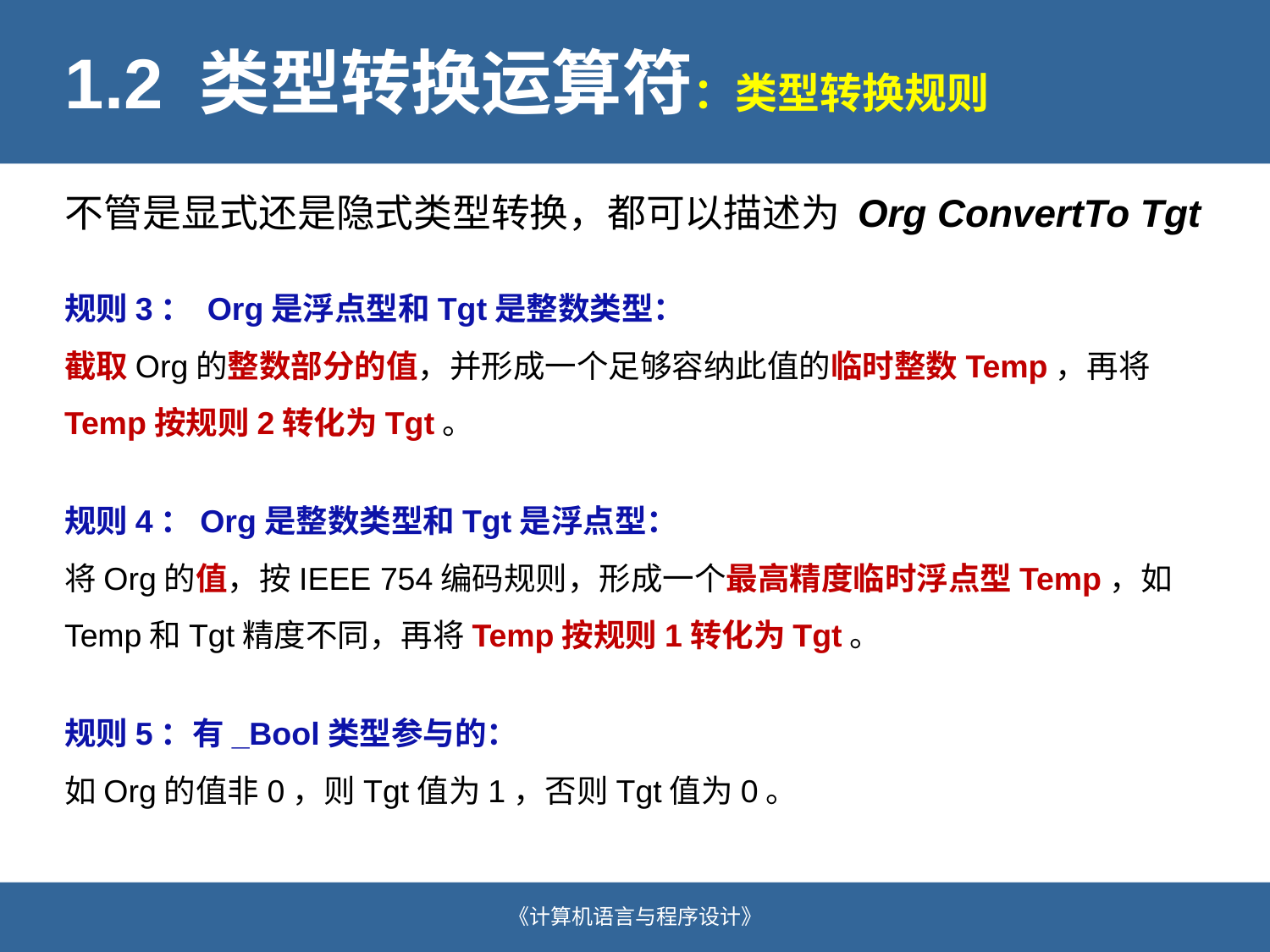

# 1.2 类型转换运算符：类型转换规则
不管是显式还是隐式类型转换，都可以描述为 Org ConvertTo Tgt
规则3： Org是浮点型和Tgt是整数类型：
截取Org的整数部分的值，并形成一个足够容纳此值的临时整数Temp，再将Temp按规则2转化为Tgt。
规则4：Org是整数类型和Tgt是浮点型：
将Org的值，按IEEE 754编码规则，形成一个最高精度临时浮点型Temp，如Temp和Tgt精度不同，再将Temp按规则1转化为Tgt。
规则5：有_Bool类型参与的：
如Org的值非0，则Tgt值为1，否则Tgt值为0。

《计算机语言与程序设计》
19